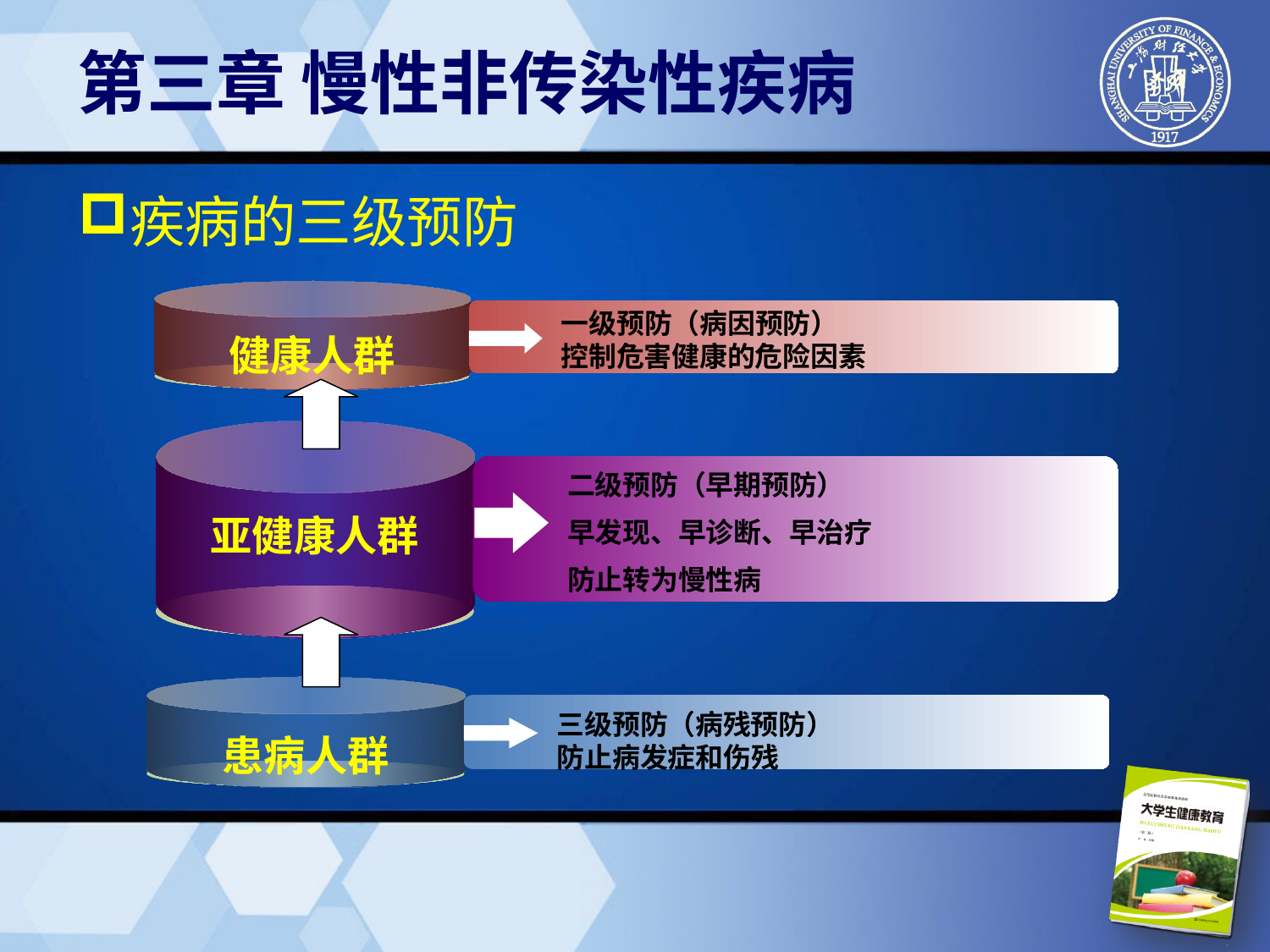

第三章 慢性非传染性疾病
疾病的三级预防

一级预防（病因预防）
控制危害健康的危险因素

健康人群

二级预防（早期预防）
早发现、早诊断、早治疗
防止转为慢性病

亚健康人群

三级预防（病残预防）
防止病发症和伤残

患病人群